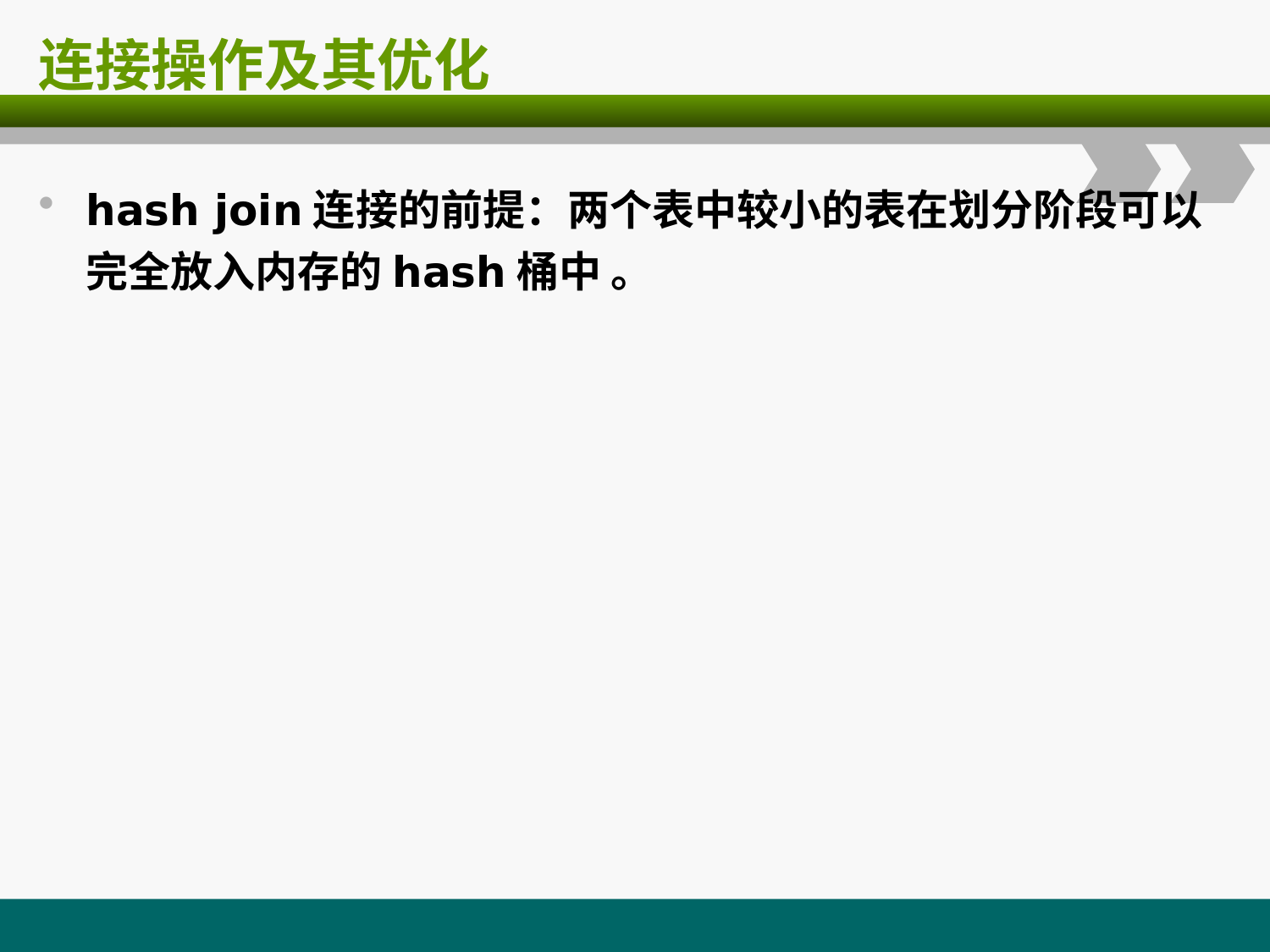

# 连接操作及其优化
hash join连接的前提：两个表中较小的表在划分阶段可以完全放入内存的hash桶中 。